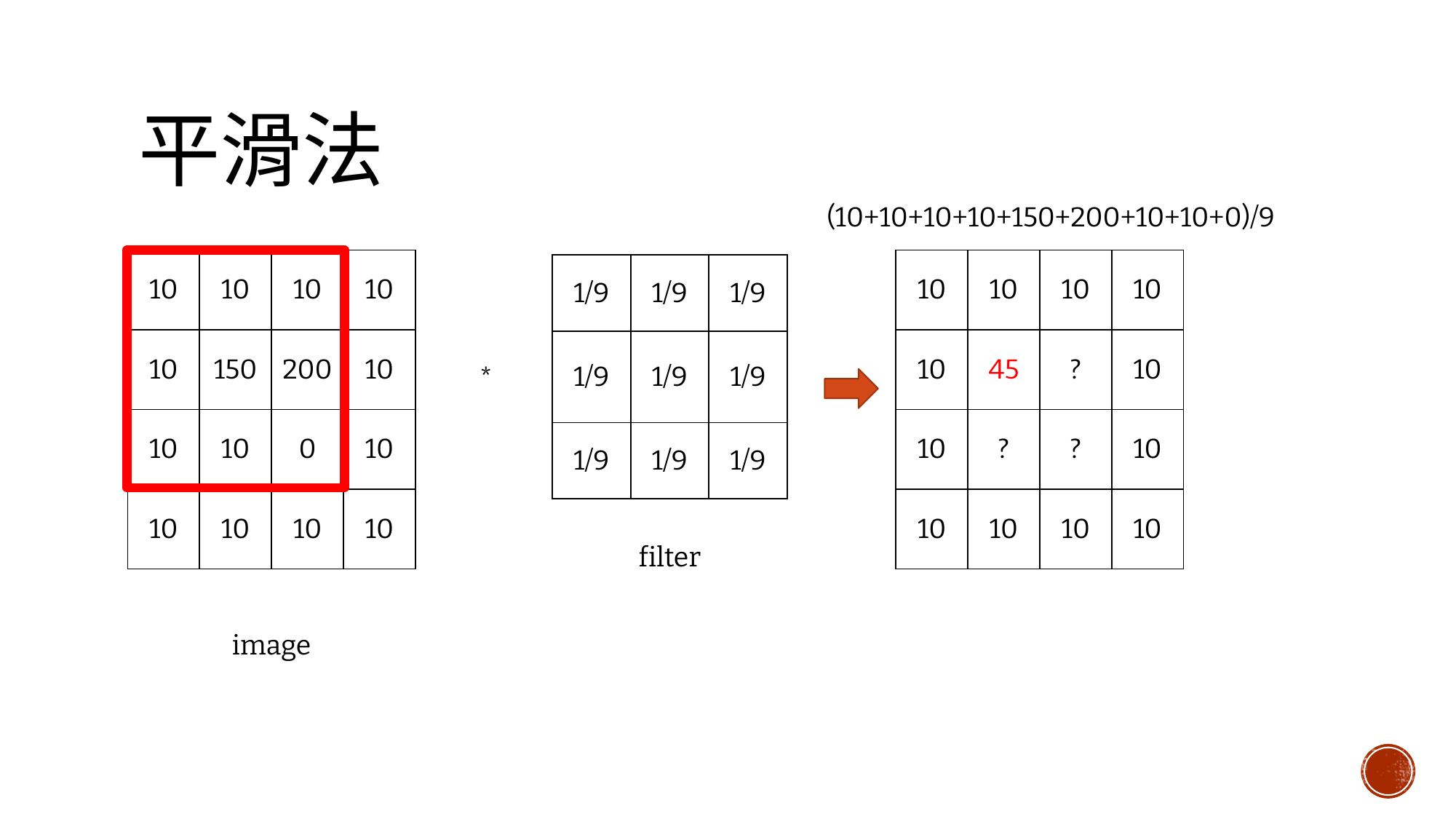

# 平滑法
(10+10+10+10+150+200+10+10+0)/9

| 10 | 10 | 10 | 10 |
| --- | --- | --- | --- |
| 10 | 150 | 200 | 10 |
| 10 | 10 | 0 | 10 |
| 10 | 10 | 10 | 10 |
| 10 | 10 | 10 | 10 |
| --- | --- | --- | --- |
| 10 | 45 | ? | 10 |
| 10 | ? | ? | 10 |
| 10 | 10 | 10 | 10 |
| 1/9 | 1/9 | 1/9 |
| --- | --- | --- |
| 1/9 | 1/9 | 1/9 |
| 1/9 | 1/9 | 1/9 |
*

filter
image